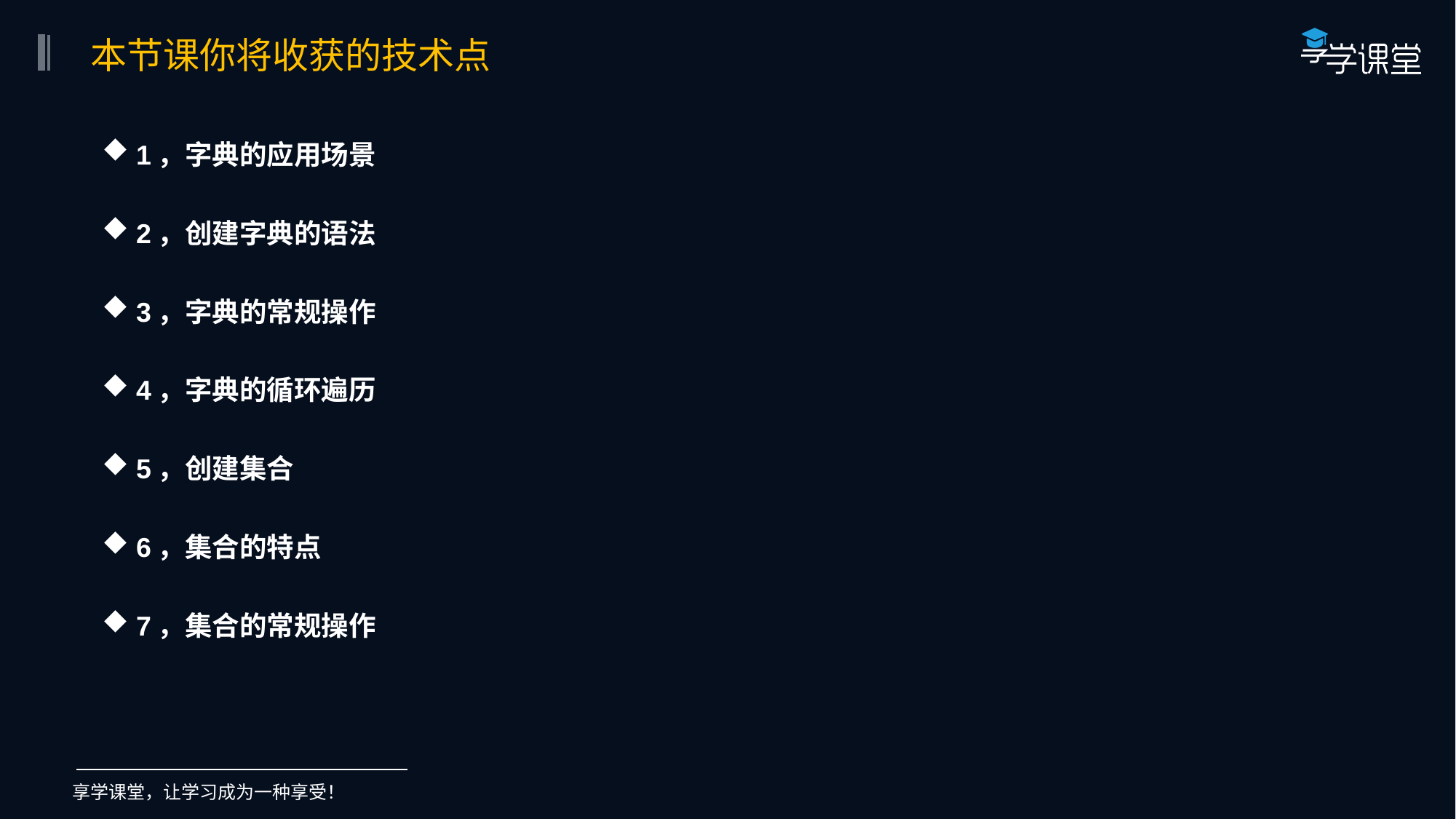

本节课你将收获的技术点
1，字典的应用场景
2，创建字典的语法
3，字典的常规操作
4，字典的循环遍历
5，创建集合
6，集合的特点
7，集合的常规操作